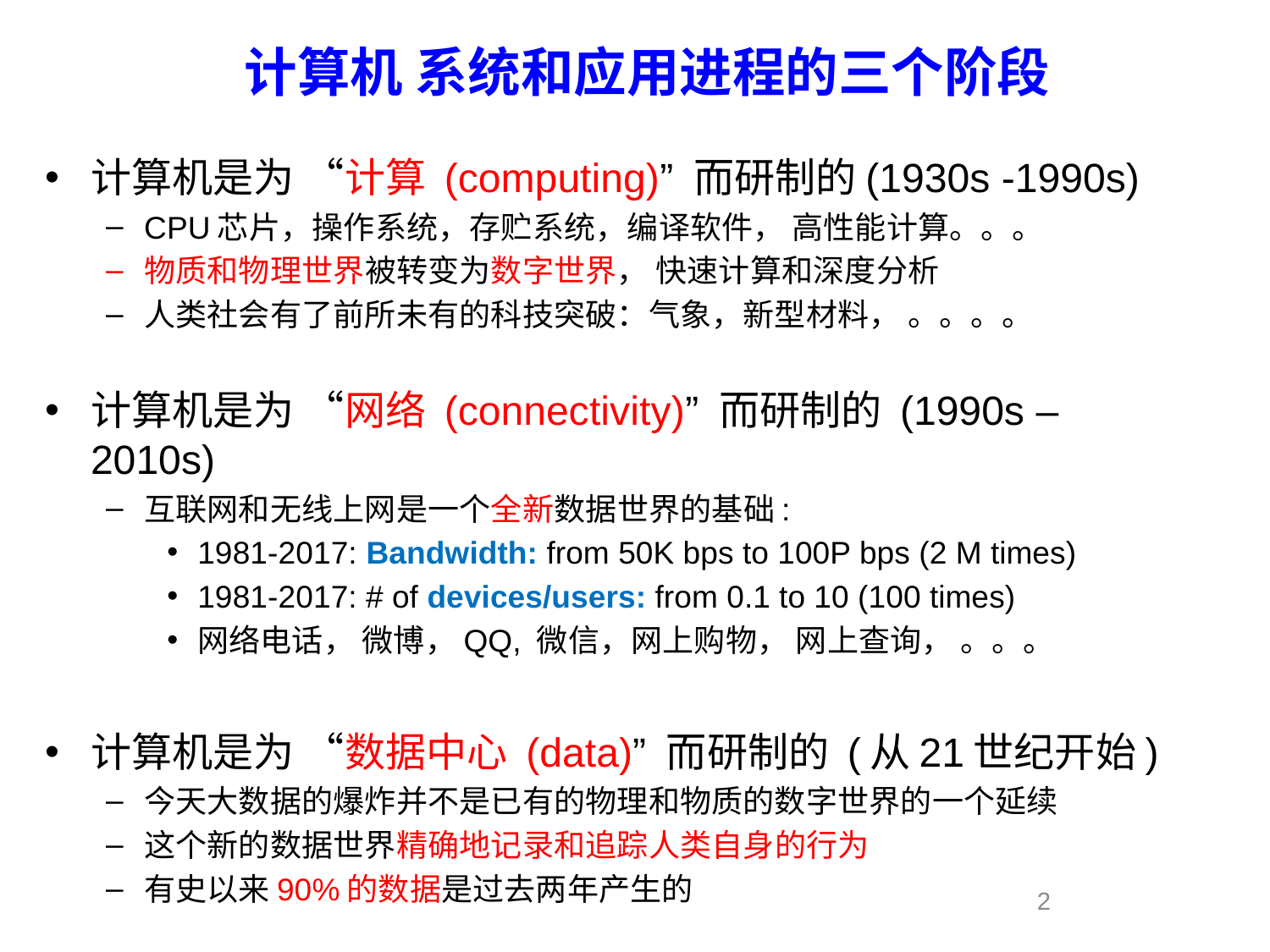

# 计算机 系统和应用进程的三个阶段
计算机是为 “计算 (computing)” 而研制的(1930s -1990s)
CPU芯片，操作系统，存贮系统，编译软件， 高性能计算。。。
物质和物理世界被转变为数字世界， 快速计算和深度分析
人类社会有了前所未有的科技突破：气象，新型材料， 。。。。

计算机是为 “网络 (connectivity)” 而研制的 (1990s – 2010s)
互联网和无线上网是一个全新数据世界的基础:
1981-2017: Bandwidth: from 50K bps to 100P bps (2 M times)
1981-2017: # of devices/users: from 0.1 to 10 (100 times)
网络电话， 微博，QQ, 微信，网上购物， 网上查询， 。。。

计算机是为 “数据中心 (data)” 而研制的 (从21世纪开始)
今天大数据的爆炸并不是已有的物理和物质的数字世界的一个延续
这个新的数据世界精确地记录和追踪人类自身的行为
有史以来90%的数据是过去两年产生的
2